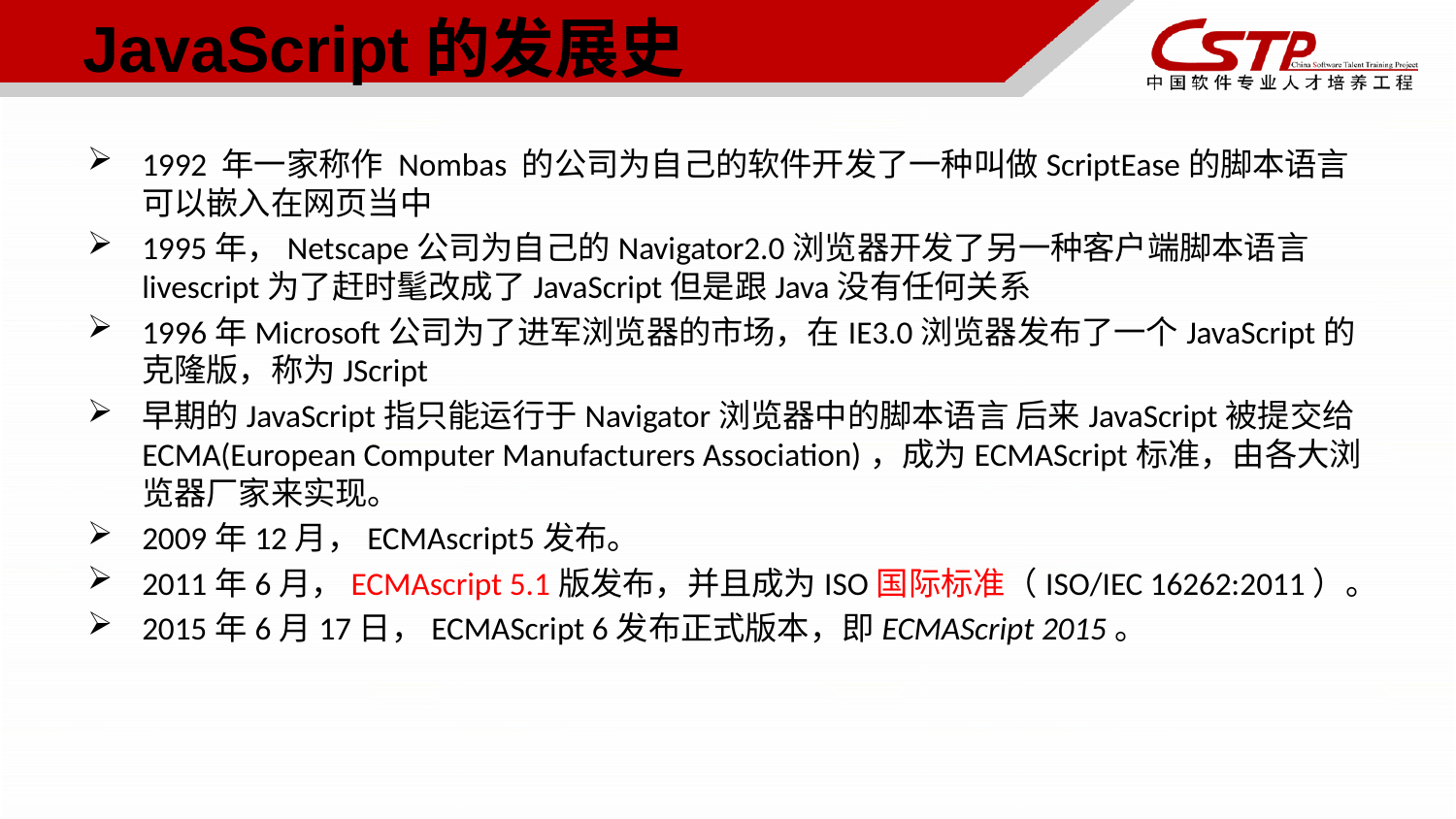

# JavaScript的发展史
1992 年一家称作 Nombas 的公司为自己的软件开发了一种叫做ScriptEase的脚本语言可以嵌入在网页当中
1995年，Netscape公司为自己的Navigator2.0浏览器开发了另一种客户端脚本语言livescript为了赶时髦改成了JavaScript但是跟Java没有任何关系
1996年Microsoft公司为了进军浏览器的市场，在IE3.0浏览器发布了一个JavaScript的克隆版，称为JScript
早期的JavaScript指只能运行于Navigator浏览器中的脚本语言 后来JavaScript被提交给ECMA(European Computer Manufacturers Association)，成为ECMAScript标准，由各大浏览器厂家来实现。
2009年12月，ECMAscript5发布。
2011年6月，ECMAscript 5.1版发布，并且成为ISO国际标准（ISO/IEC 16262:2011）。
2015年6月17日，ECMAScript 6发布正式版本，即ECMAScript 2015。